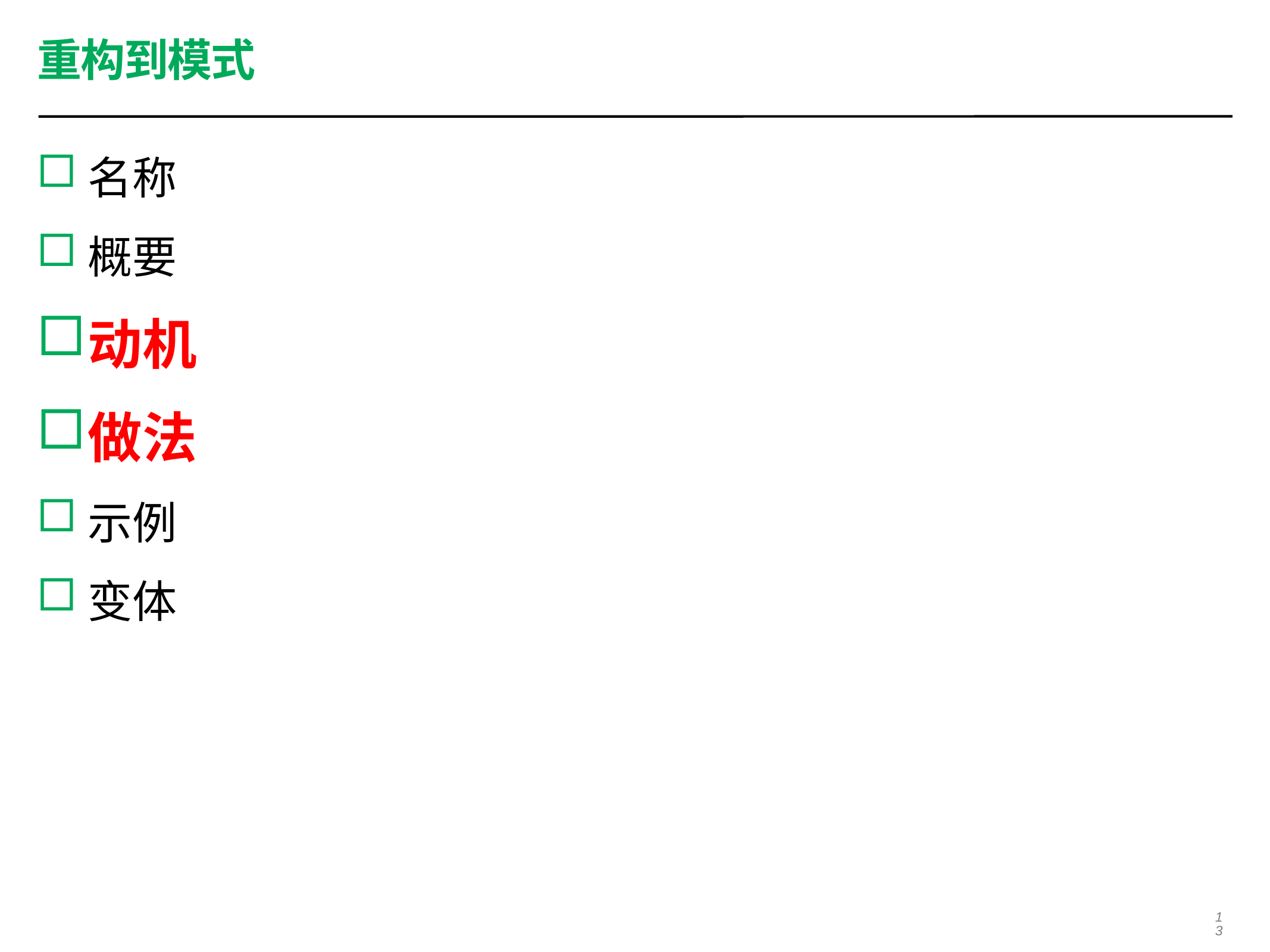

# 重构到模式
名称
概要
动机
做法
示例
变体
13